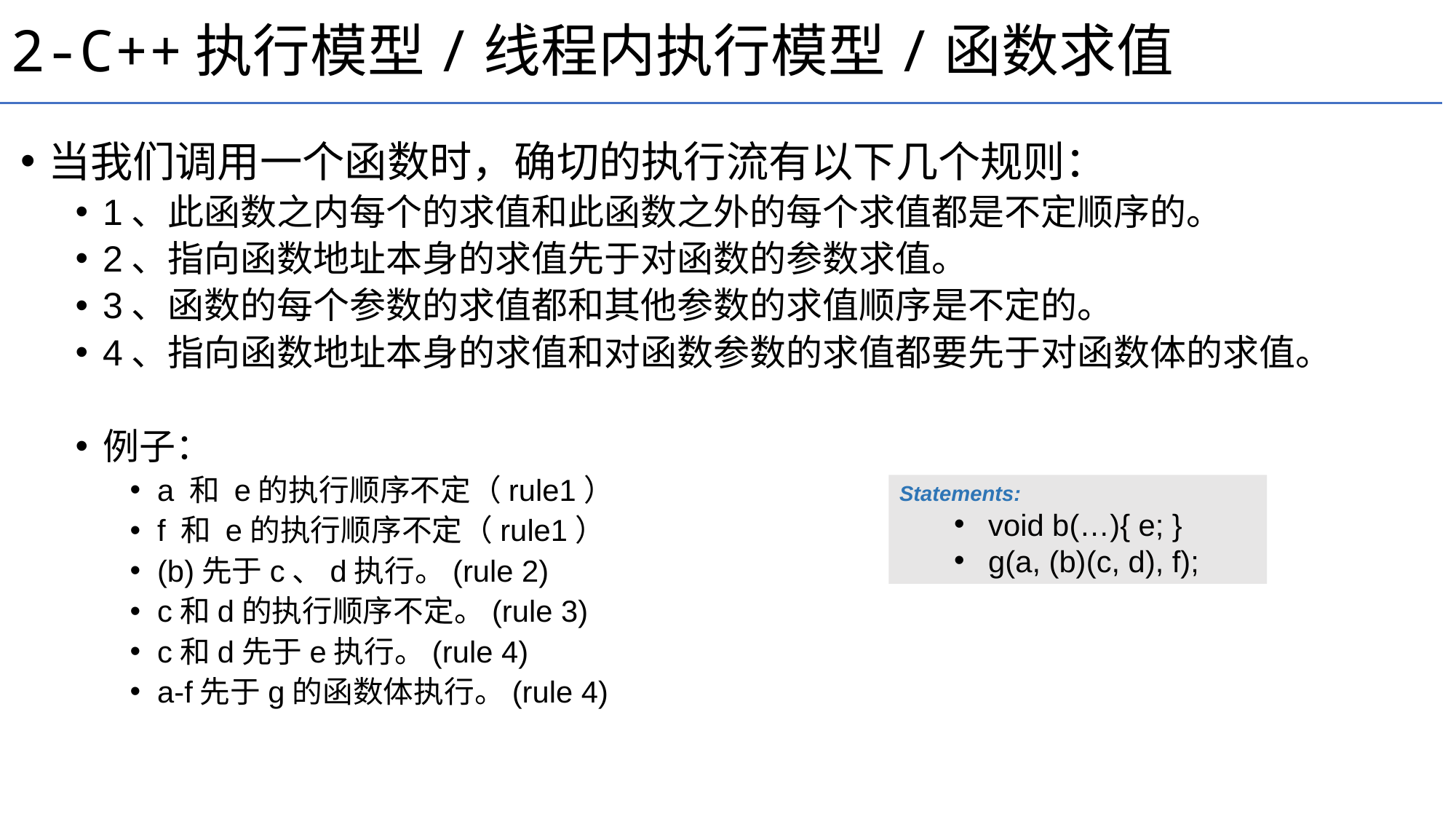

2-C++执行模型/线程内执行模型/函数求值
当我们调用一个函数时，确切的执行流有以下几个规则：
1、此函数之内每个的求值和此函数之外的每个求值都是不定顺序的。
2、指向函数地址本身的求值先于对函数的参数求值。
3、函数的每个参数的求值都和其他参数的求值顺序是不定的。
4、指向函数地址本身的求值和对函数参数的求值都要先于对函数体的求值。

例子：
a 和 e的执行顺序不定（rule1）
f 和 e的执行顺序不定（rule1）
(b)先于c、d执行。(rule 2)
c和d的执行顺序不定。(rule 3)
c和d先于e执行。(rule 4)
a-f先于g的函数体执行。(rule 4)

Statements:
void b(…){ e; }
g(a, (b)(c, d), f);